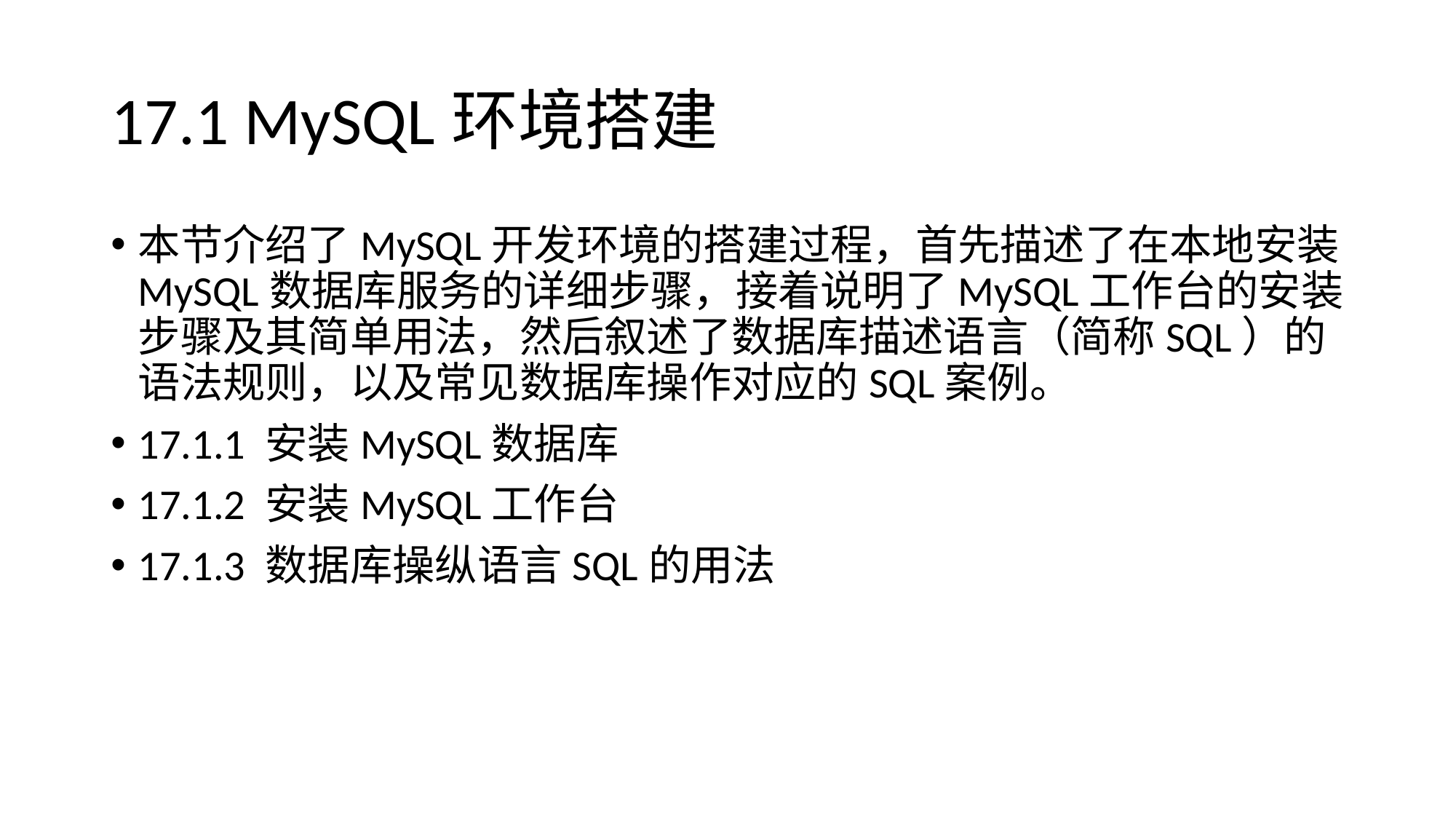

# 17.1 MySQL环境搭建
本节介绍了MySQL开发环境的搭建过程，首先描述了在本地安装MySQL数据库服务的详细步骤，接着说明了MySQL工作台的安装步骤及其简单用法，然后叙述了数据库描述语言（简称SQL）的语法规则，以及常见数据库操作对应的SQL案例。
17.1.1 安装MySQL数据库
17.1.2 安装MySQL工作台
17.1.3 数据库操纵语言SQL的用法